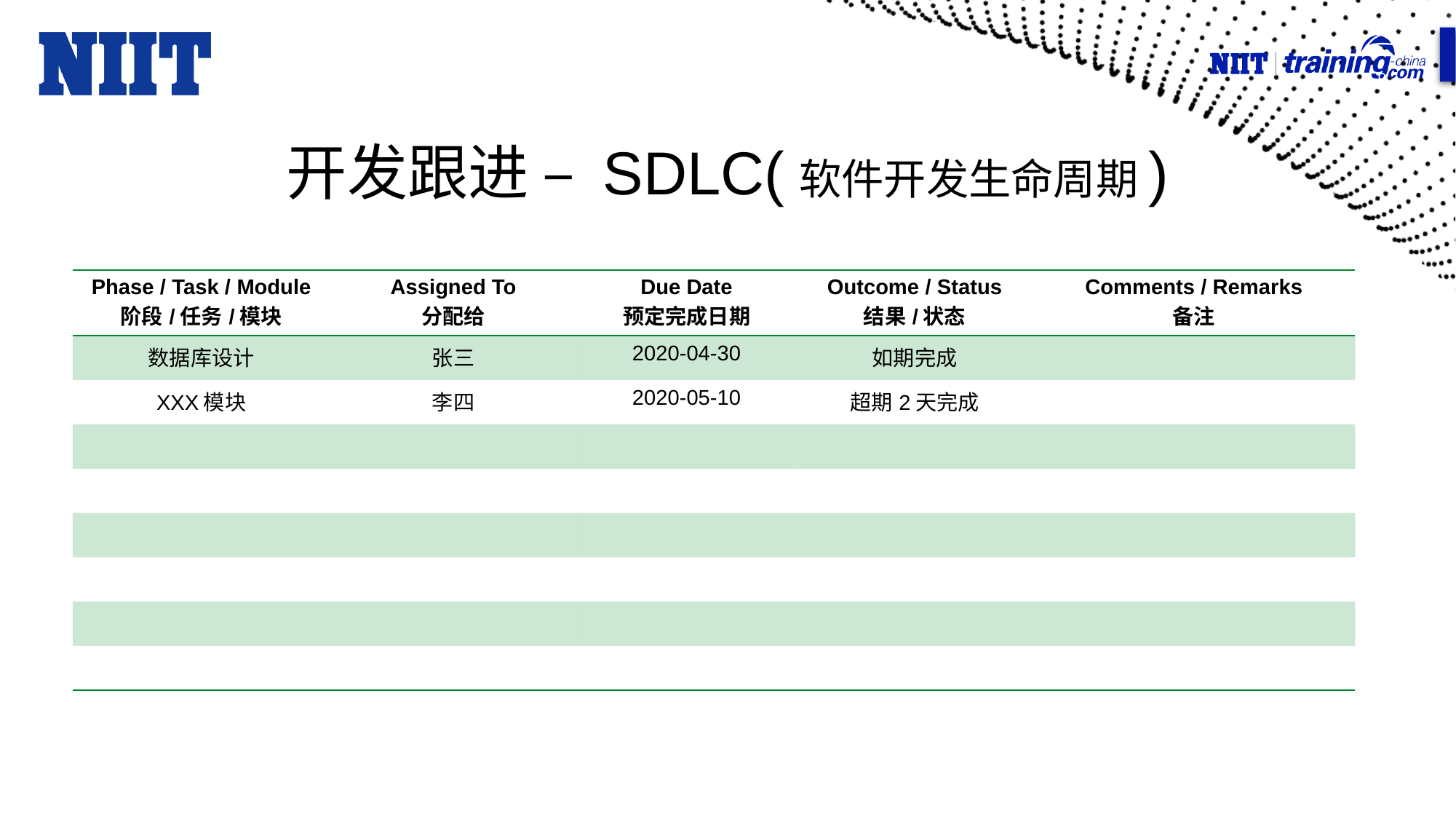

# 开发跟进 – SDLC(软件开发生命周期)
| Phase / Task / Module 阶段/任务/模块 | Assigned To 分配给 | Due Date 预定完成日期 | Outcome / Status 结果/状态 | Comments / Remarks 备注 |
| --- | --- | --- | --- | --- |
| 数据库设计 | 张三 | 2020-04-30 | 如期完成 |  |
| XXX模块 | 李四 | 2020-05-10 | 超期2天完成 |  |
|  |  |  |  |  |
|  |  |  |  |  |
|  |  |  |  |  |
|  |  |  |  |  |
|  |  |  |  |  |
|  |  |  |  |  |